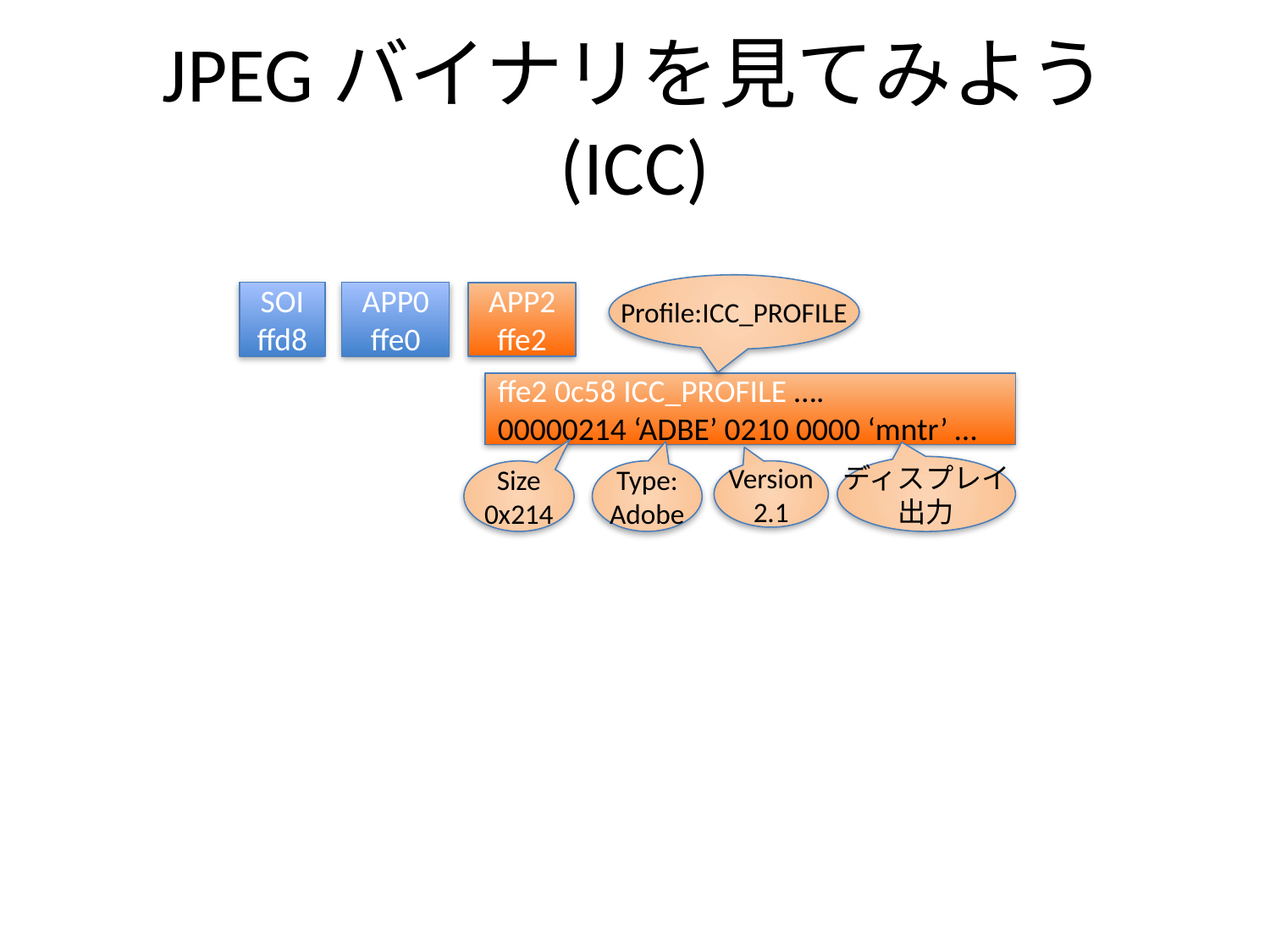

# JPEGバイナリを見てみよう (ICC)

Profile:ICC_PROFILE
SOI
ffd8
APP0
ffe0
APP2
ffe2
ffe2 0c58 ICC_PROFILE ….
00000214 ‘ADBE’ 0210 0000 ‘mntr’ …
ディスプレイ
出力
Version
2.1
Size
0x214
Type:
Adobe